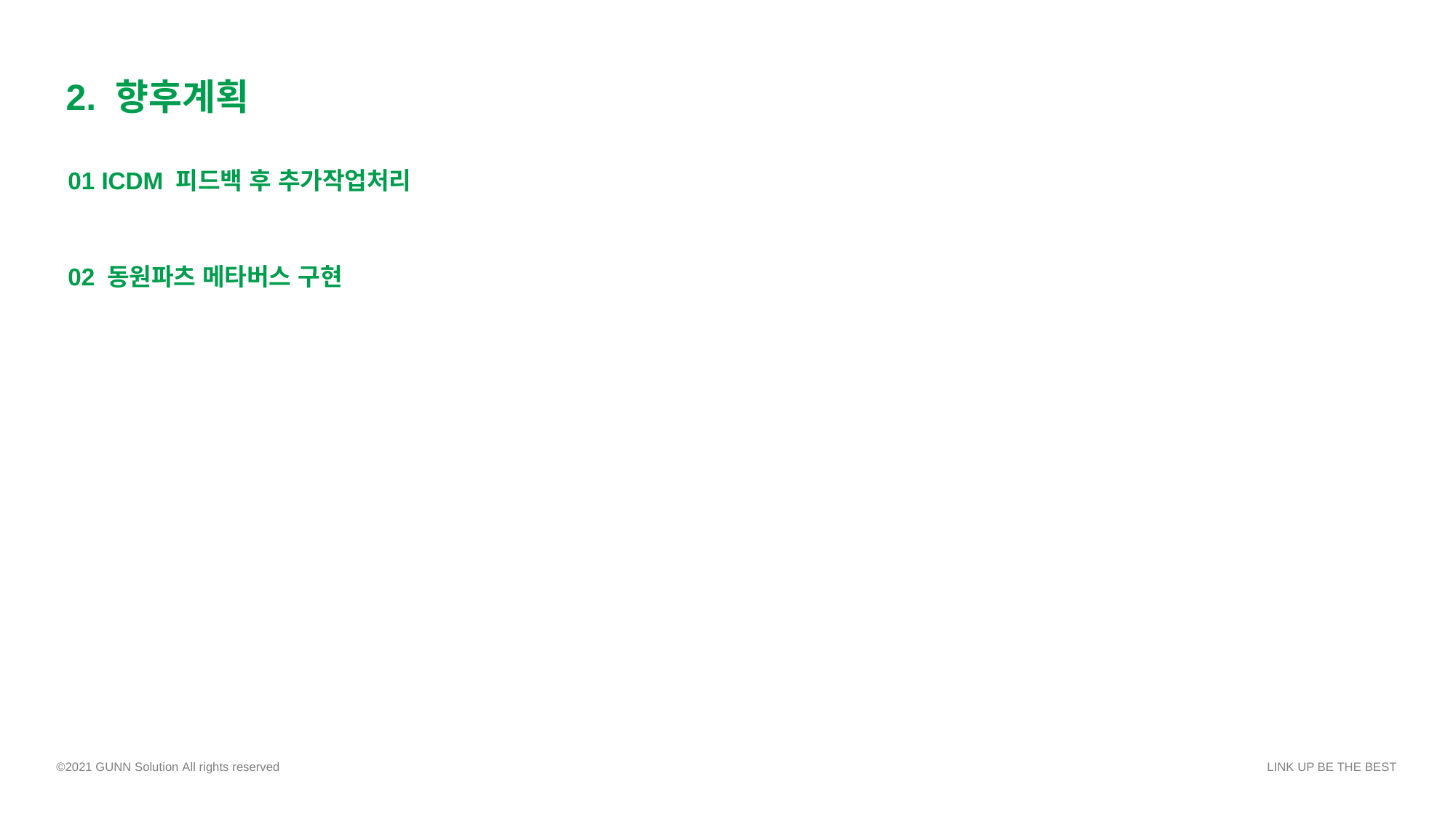

2. 향후계획
01 ICDM 피드백 후 추가작업처리

02 동원파츠 메타버스 구현